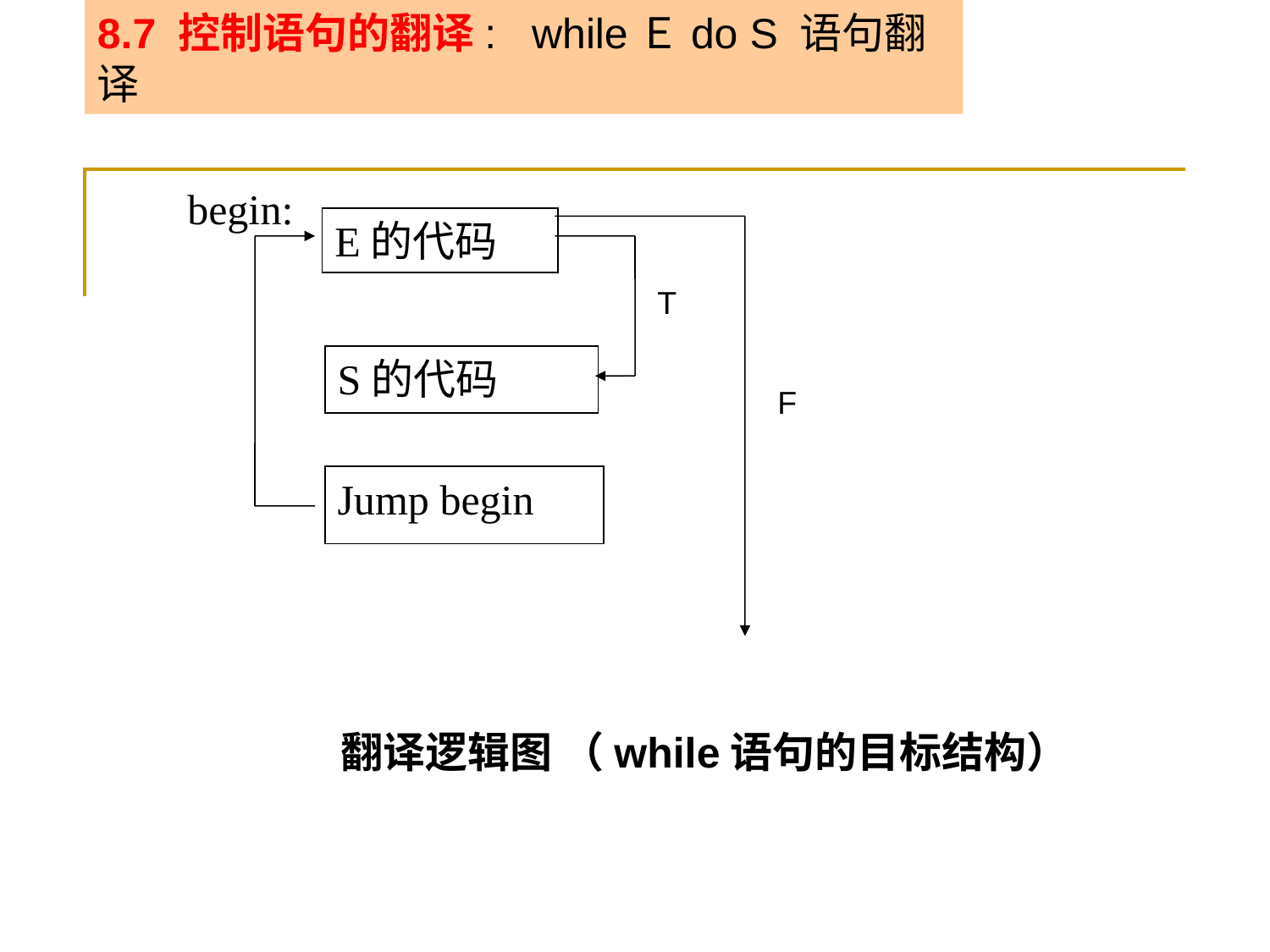

8.7 控制语句的翻译:   whileＥdo S 语句翻译
begin:

E的代码

T
S的代码

F

Jump begin

翻译逻辑图 （while语句的目标结构）
91